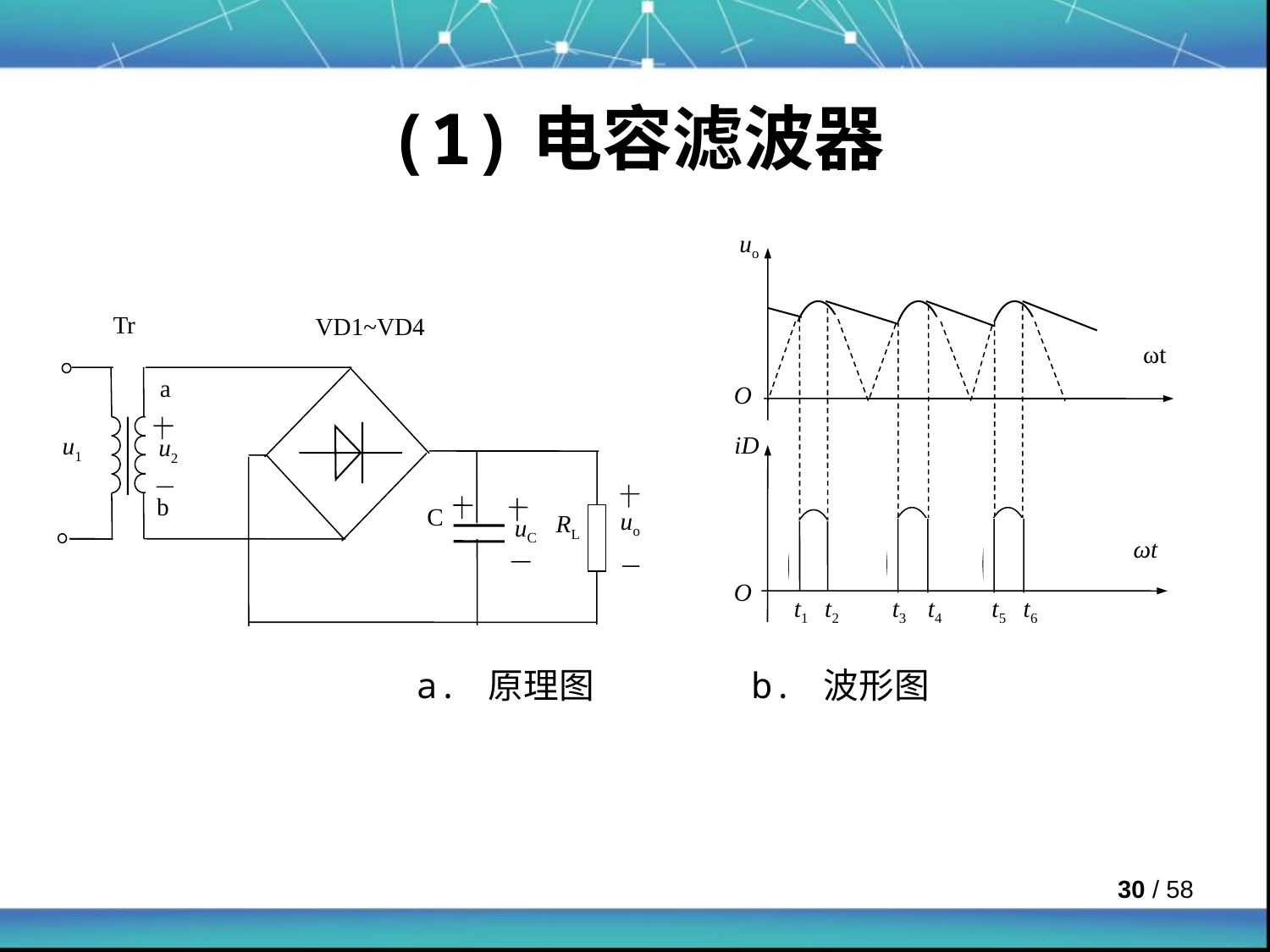

# (1)电容滤波器
uo

Tr
VD1~VD4

ωt

a
O

iD
u1
u2

b

C

uo

RL

uC

ωt

O

t1
t2
t3
t4
t5
t6

a. 原理图                   b. 波形图
30 / 58